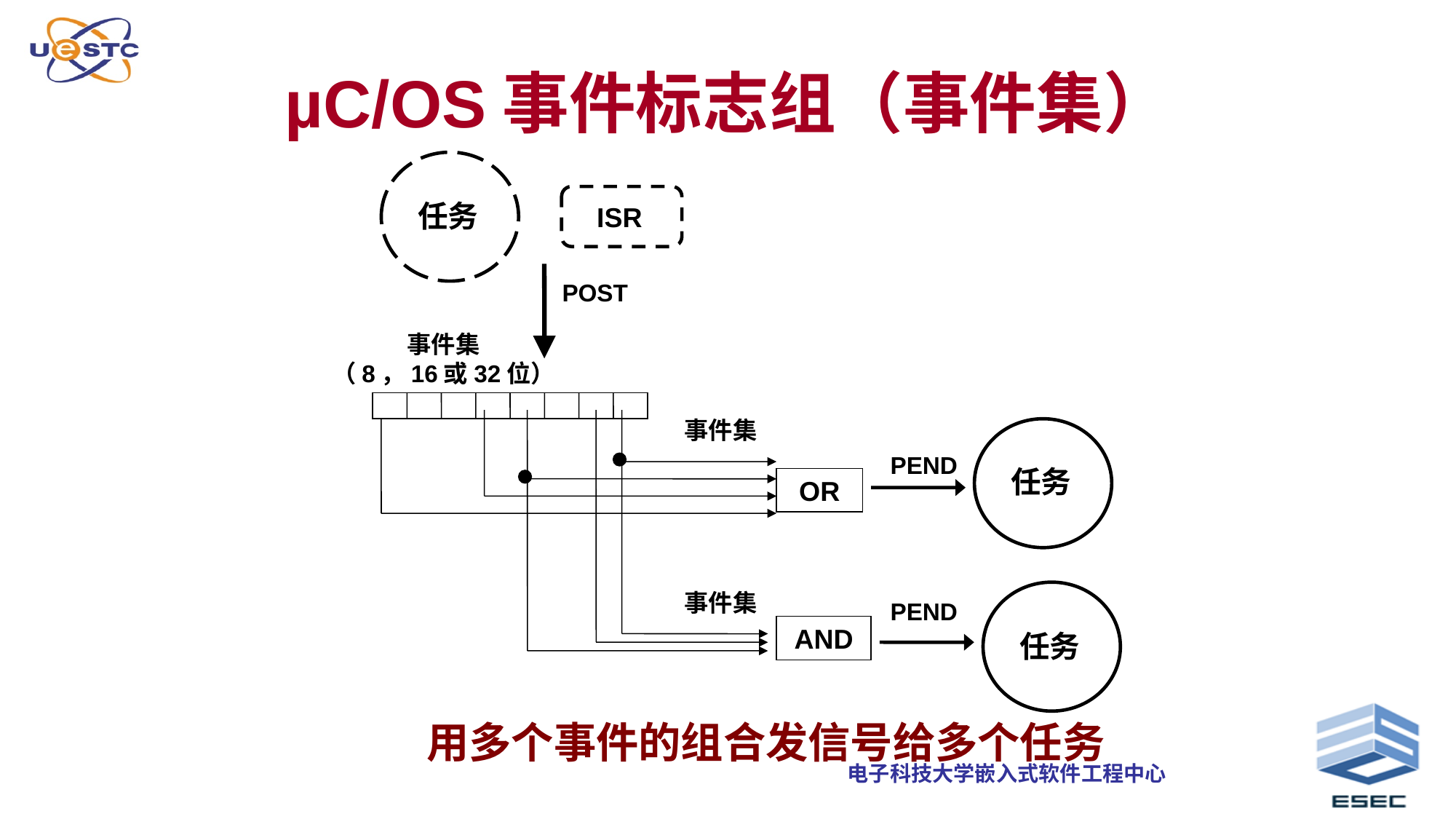

# µC/OS事件标志组（事件集）

任务
ISR

POST
事件集
（8，16或32位）

事件集

PEND

任务

OR

事件集

PEND
AND
任务

用多个事件的组合发信号给多个任务